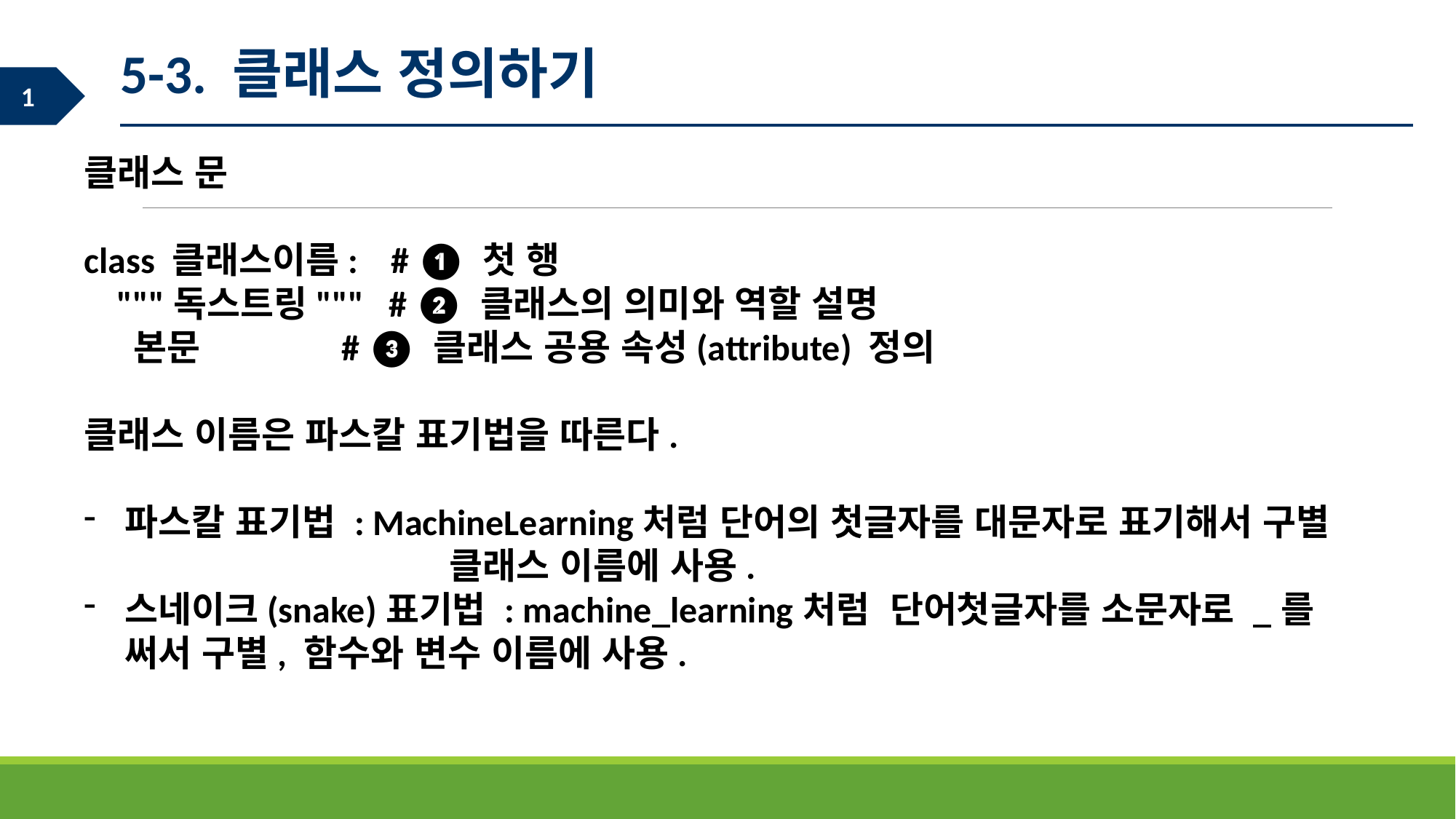

5-3. 클래스 정의하기
클래스 문

class 클래스이름:    # ❶ 첫 행
    """독스트링"""   # ❷ 클래스의 의미와 역할 설명
    본문             # ❸ 클래스 공용 속성(attribute) 정의

클래스 이름은 파스칼 표기법을 따른다.

파스칼 표기법 : MachineLearning처럼 단어의 첫글자를 대문자로 표기해서 구별
                                   클래스 이름에 사용.
스네이크(snake)표기법 : machine_learning처럼  단어첫글자를 소문자로 _를 써서 구별, 함수와 변수 이름에 사용.